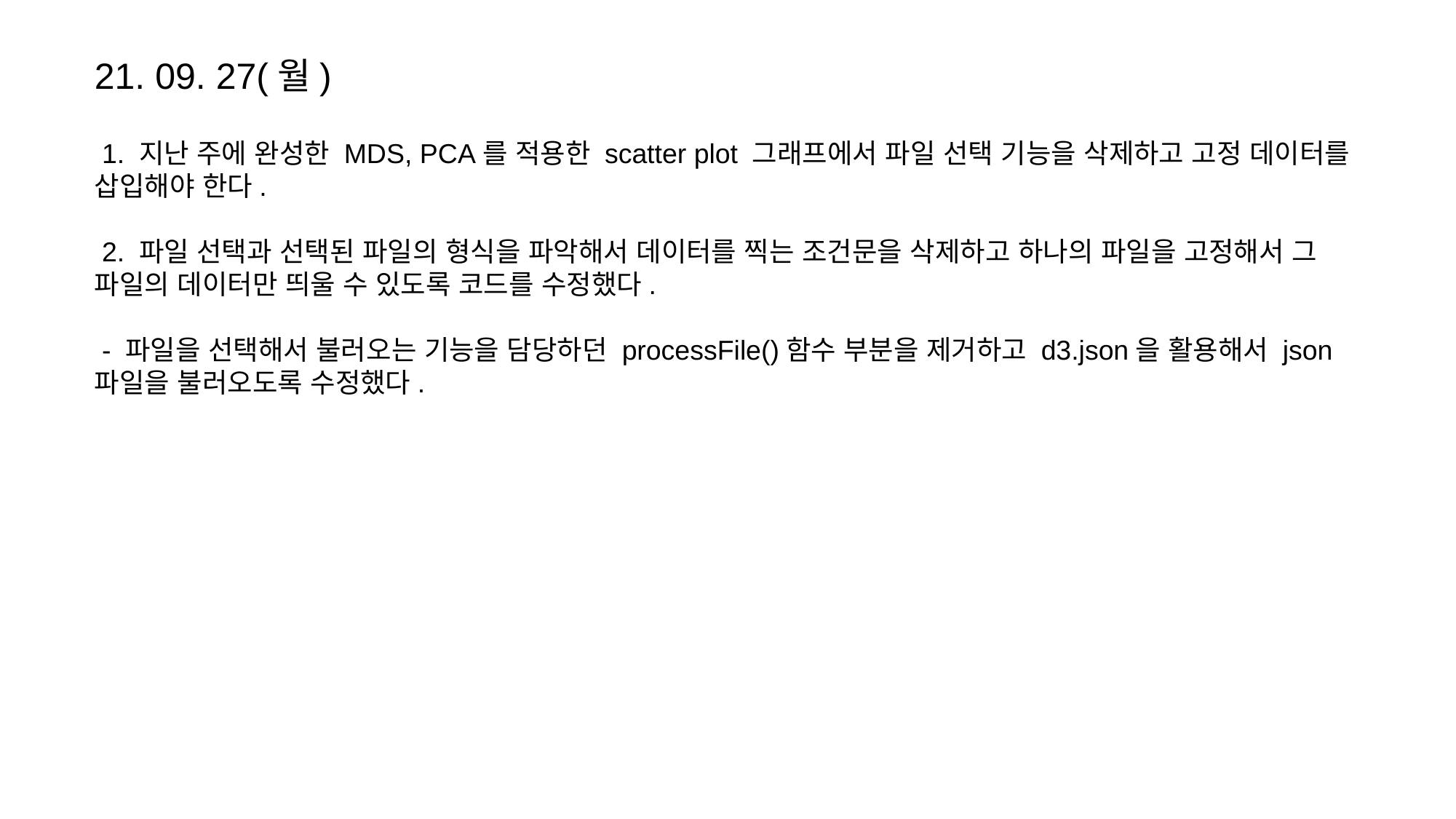

21. 09. 27(월)
 1. 지난 주에 완성한 MDS, PCA를 적용한 scatter plot 그래프에서 파일 선택 기능을 삭제하고 고정 데이터를 삽입해야 한다.

 2. 파일 선택과 선택된 파일의 형식을 파악해서 데이터를 찍는 조건문을 삭제하고 하나의 파일을 고정해서 그 파일의 데이터만 띄울 수 있도록 코드를 수정했다.

 - 파일을 선택해서 불러오는 기능을 담당하던 processFile()함수 부분을 제거하고 d3.json을 활용해서 json파일을 불러오도록 수정했다.